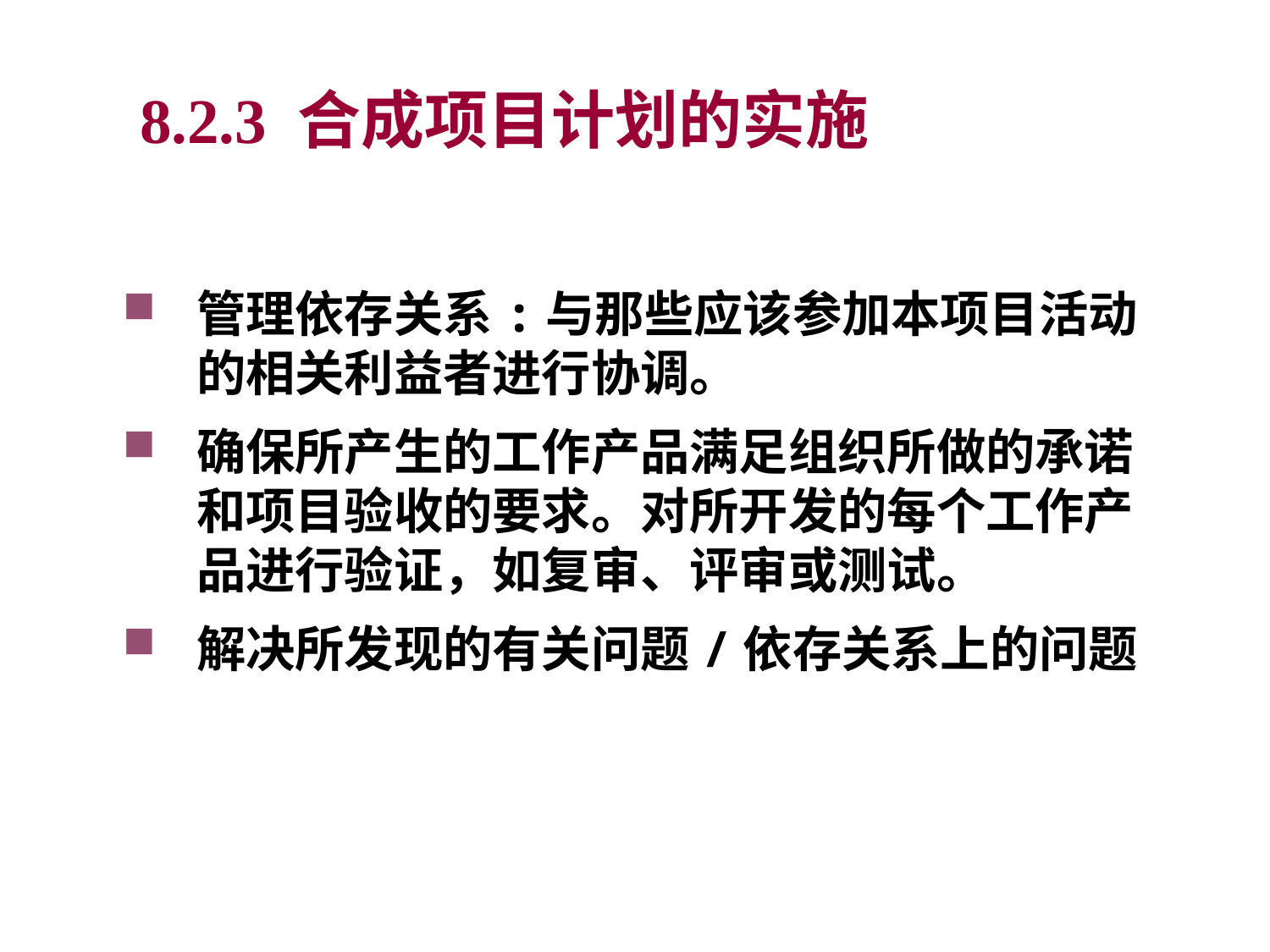

8.2.3 合成项目计划的实施
管理依存关系:与那些应该参加本项目活动的相关利益者进行协调。
确保所产生的工作产品满足组织所做的承诺和项目验收的要求。对所开发的每个工作产品进行验证，如复审、评审或测试。
解决所发现的有关问题/依存关系上的问题